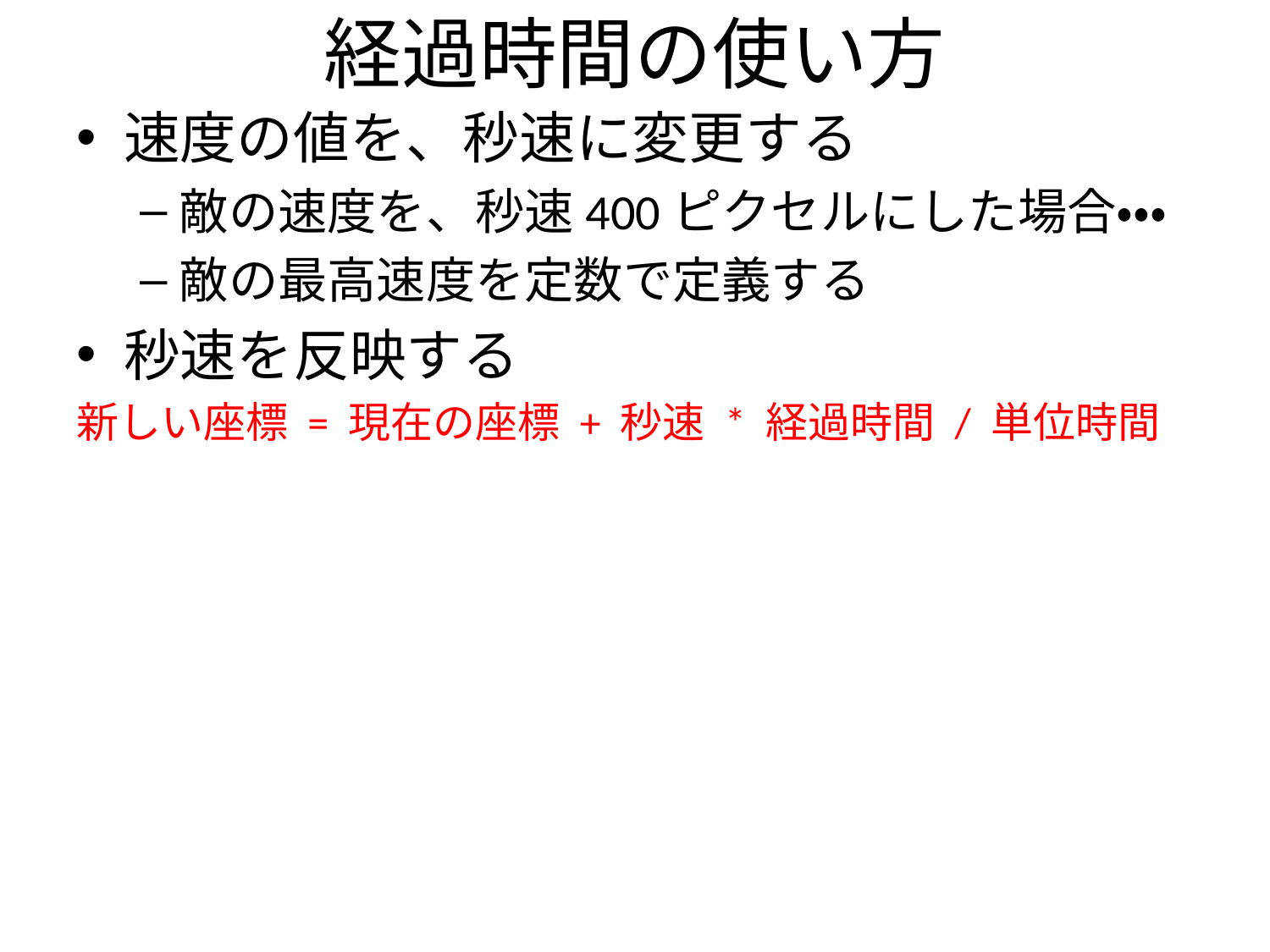

# 経過時間の使い方
速度の値を、秒速に変更する
敵の速度を、秒速400ピクセルにした場合・・・
敵の最高速度を定数で定義する
秒速を反映する
新しい座標 = 現在の座標 + 秒速 * 経過時間 / 単位時間